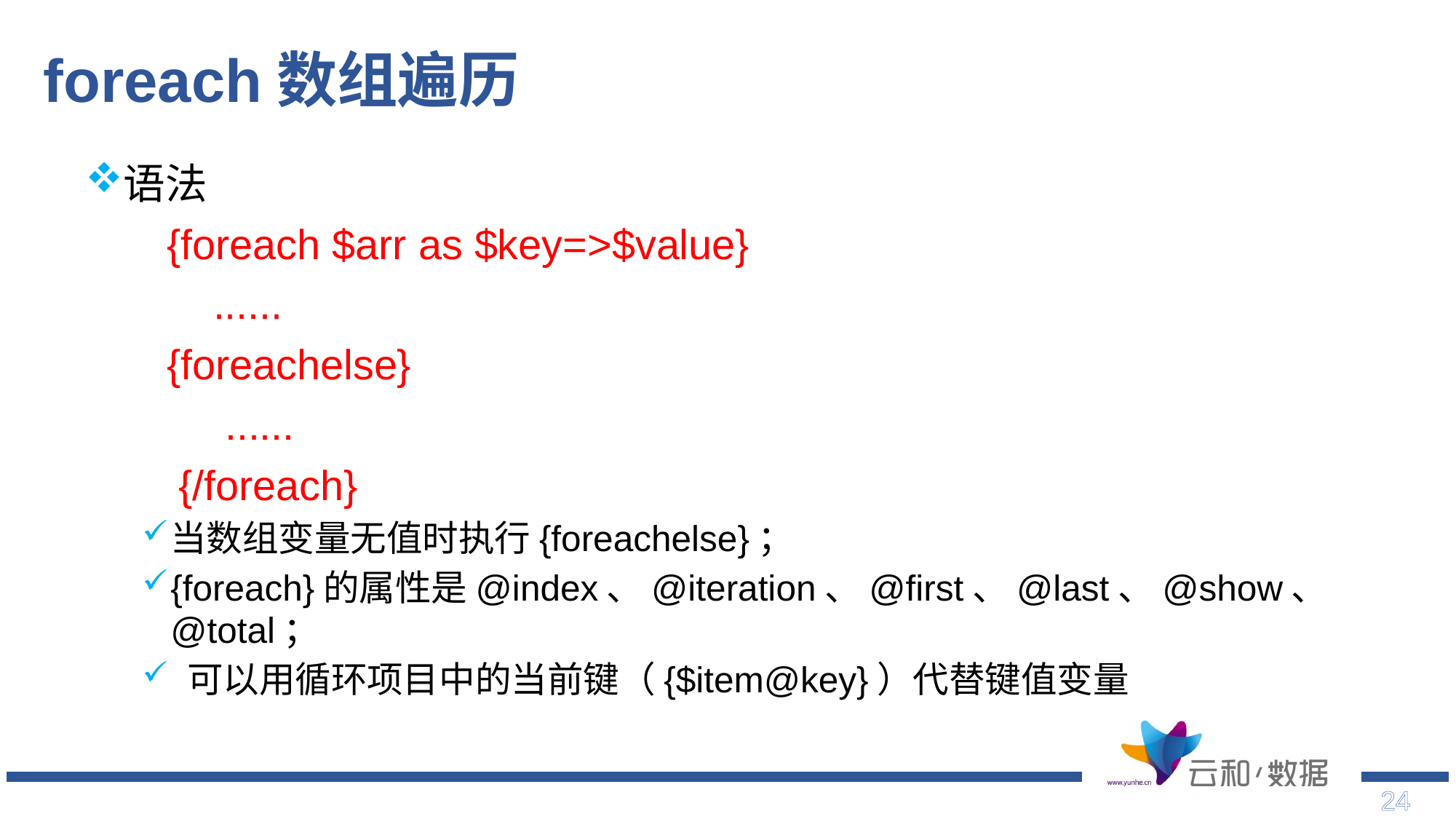

# foreach数组遍历
语法
       {foreach $arr as $key=>$value}
           ......
       {foreachelse}
            ......
        {/foreach}
当数组变量无值时执行{foreachelse}；
{foreach}的属性是@index、@iteration、@first、@last、@show、@total；
 可以用循环项目中的当前键（{$item@key}）代替键值变量